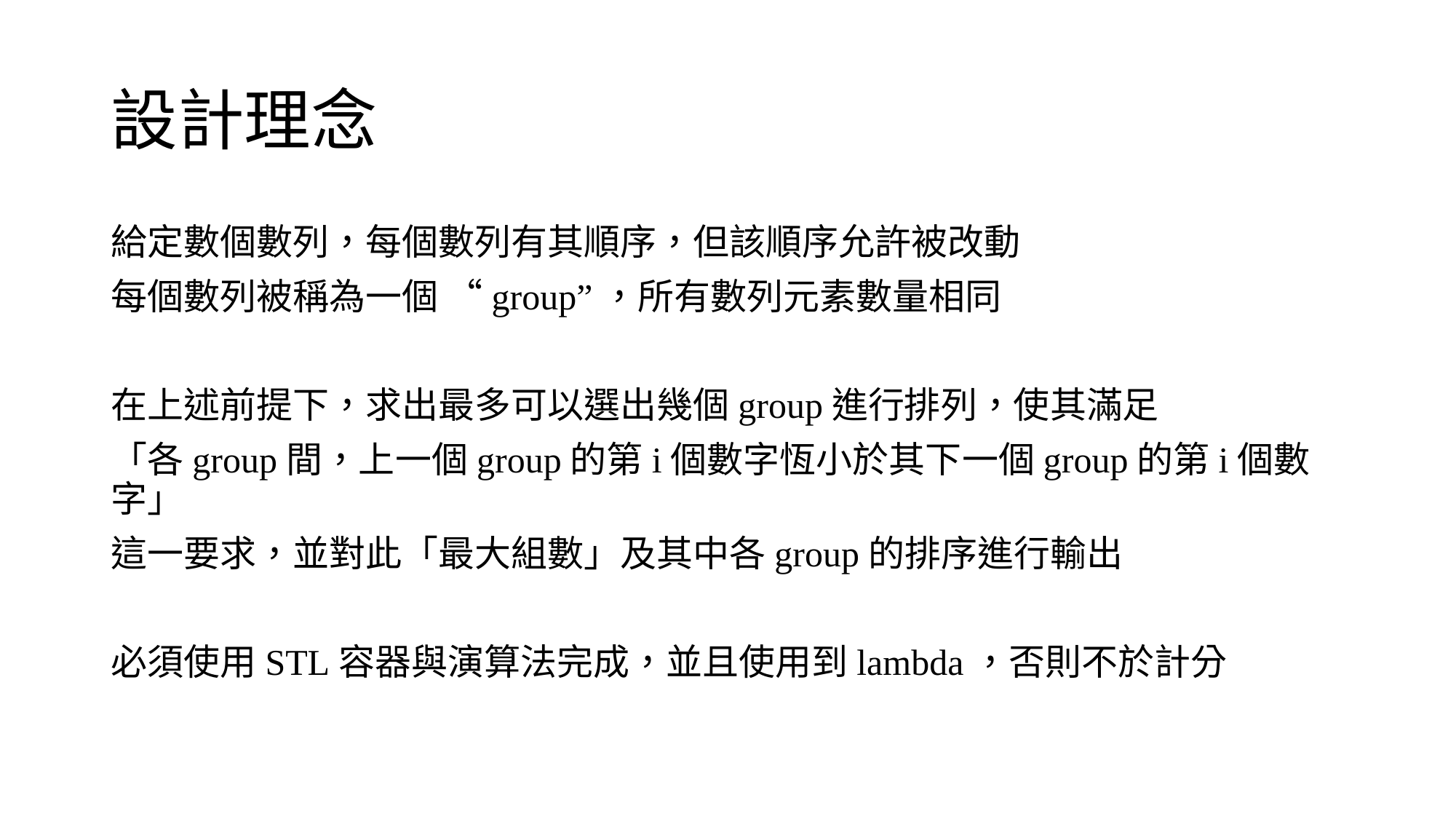

# 設計理念
給定數個數列，每個數列有其順序，但該順序允許被改動
每個數列被稱為一個 “group”，所有數列元素數量相同

在上述前提下，求出最多可以選出幾個group進行排列，使其滿足
「各group間，上一個group的第i個數字恆小於其下一個group的第i個數字」
這一要求，並對此「最大組數」及其中各group的排序進行輸出

必須使用STL容器與演算法完成，並且使用到lambda，否則不於計分